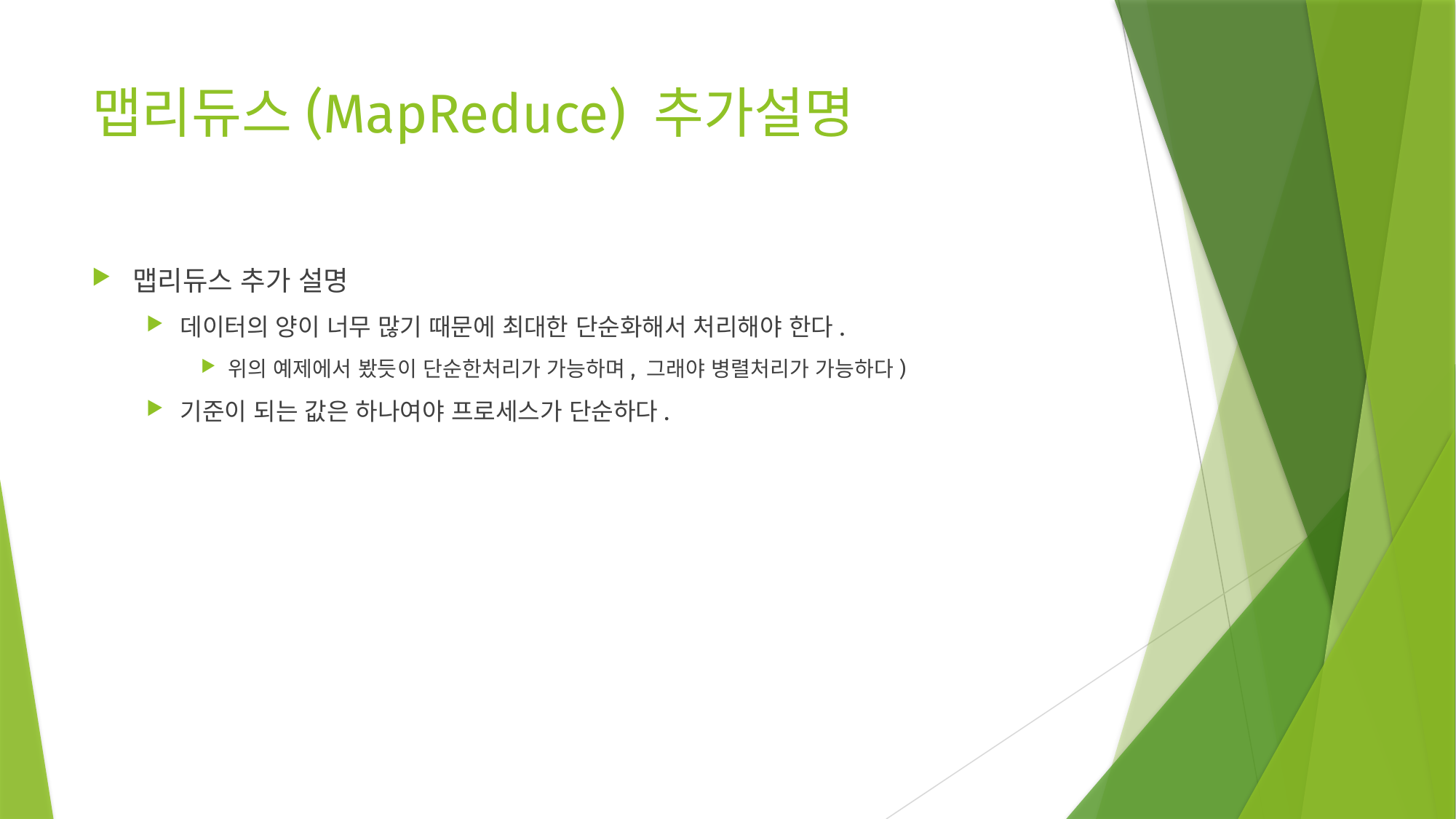

# 맵리듀스(MapReduce) 추가설명
맵리듀스 추가 설명
데이터의 양이 너무 많기 때문에 최대한 단순화해서 처리해야 한다.
위의 예제에서 봤듯이 단순한처리가 가능하며, 그래야 병렬처리가 가능하다)
기준이 되는 값은 하나여야 프로세스가 단순하다.